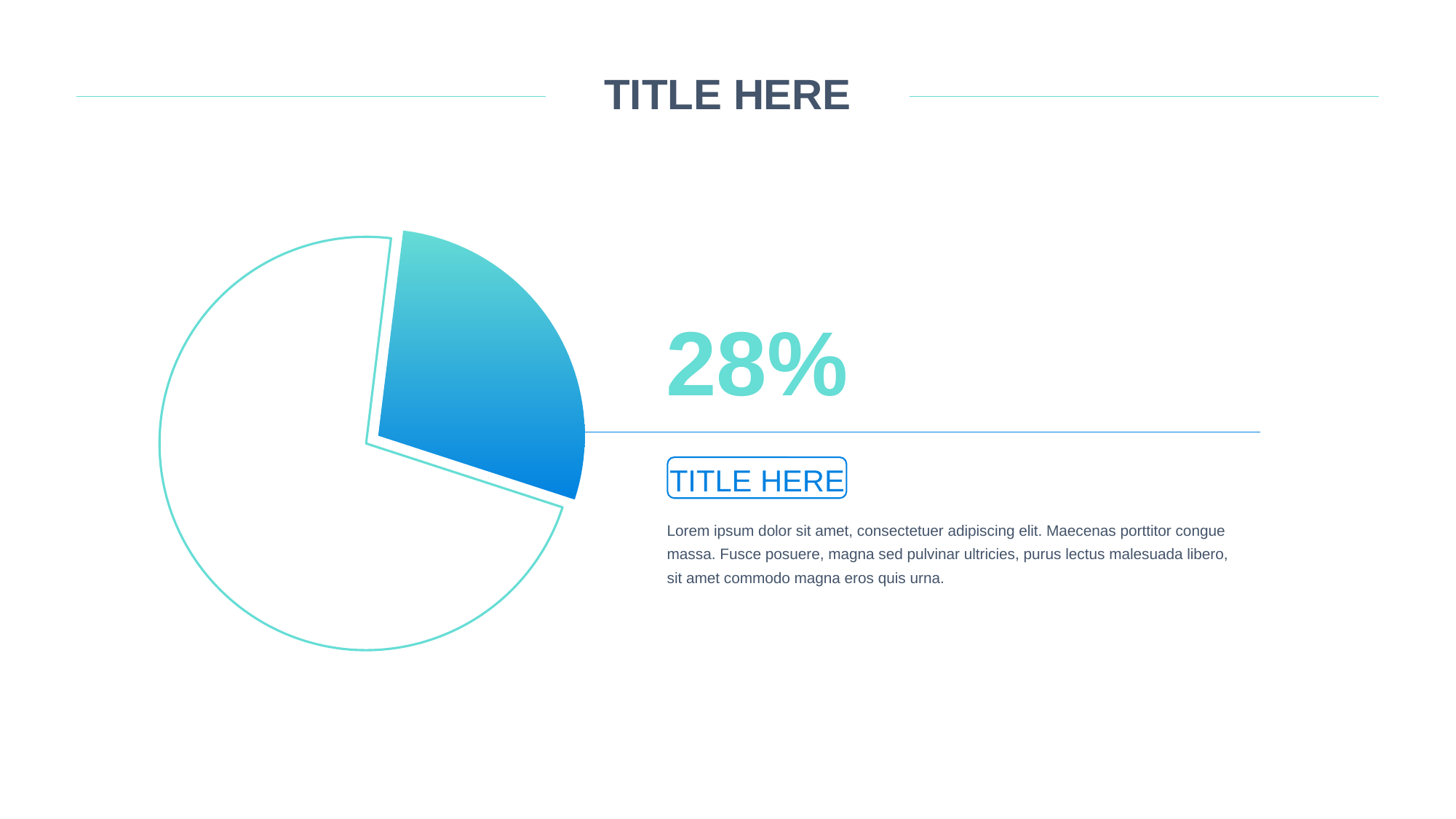

TITLE HERE

### Chart

| Category | 销售额 |
|---|---|
| 第一季度 | 8.2 |
| 第二季度 | 3.2 |
28%
TITLE HERE

Lorem ipsum dolor sit amet, consectetuer adipiscing elit. Maecenas porttitor congue massa. Fusce posuere, magna sed pulvinar ultricies, purus lectus malesuada libero, sit amet commodo magna eros quis urna.